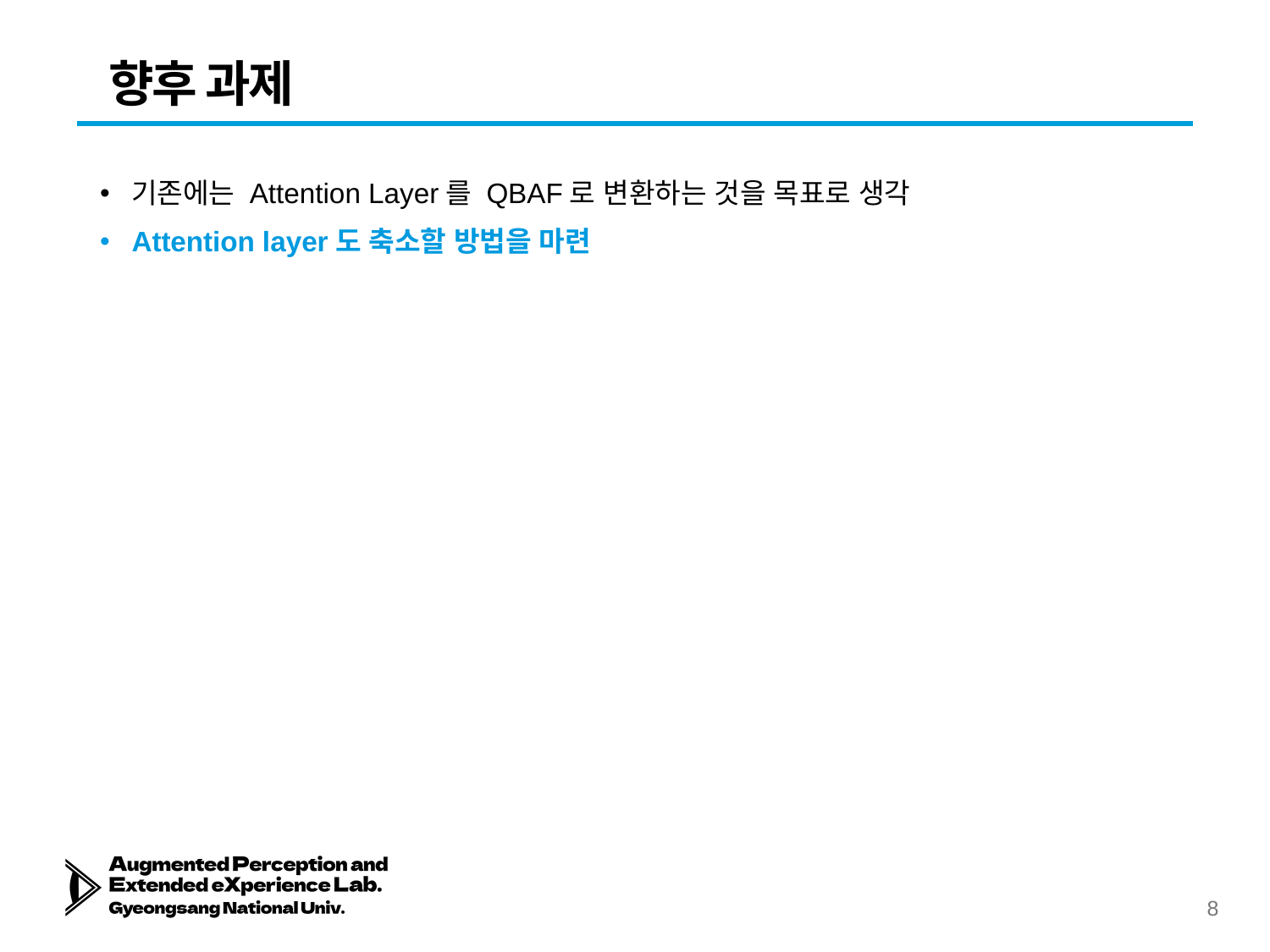

# 향후 과제
기존에는 Attention Layer를 QBAF로 변환하는 것을 목표로 생각
Attention layer도 축소할 방법을 마련

8